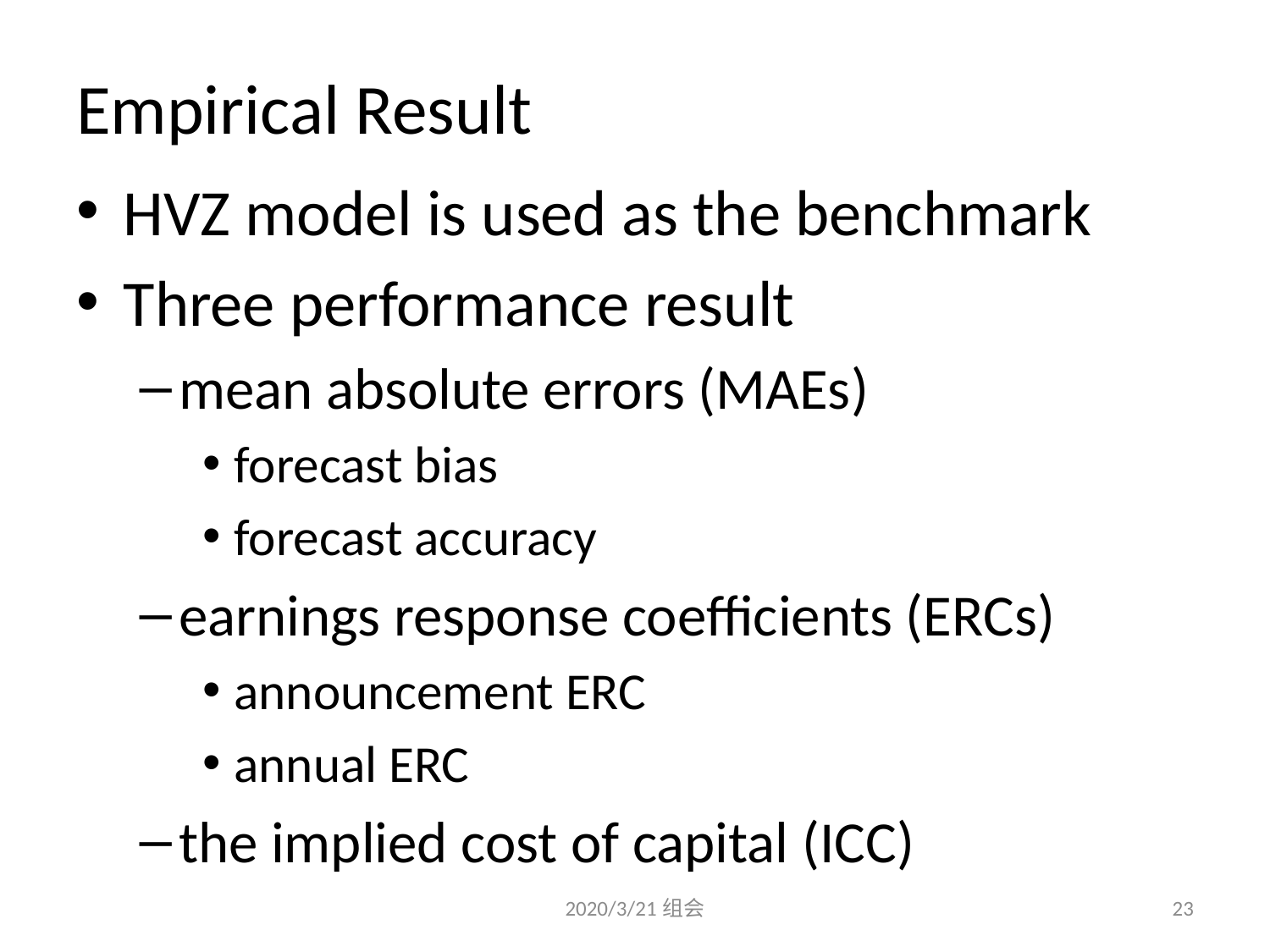

# Empirical Result
HVZ model is used as the benchmark
Three performance result
mean absolute errors (MAEs)
forecast bias
forecast accuracy
earnings response coefficients (ERCs)
announcement ERC
annual ERC
the implied cost of capital (ICC)

2020/3/21组会
23